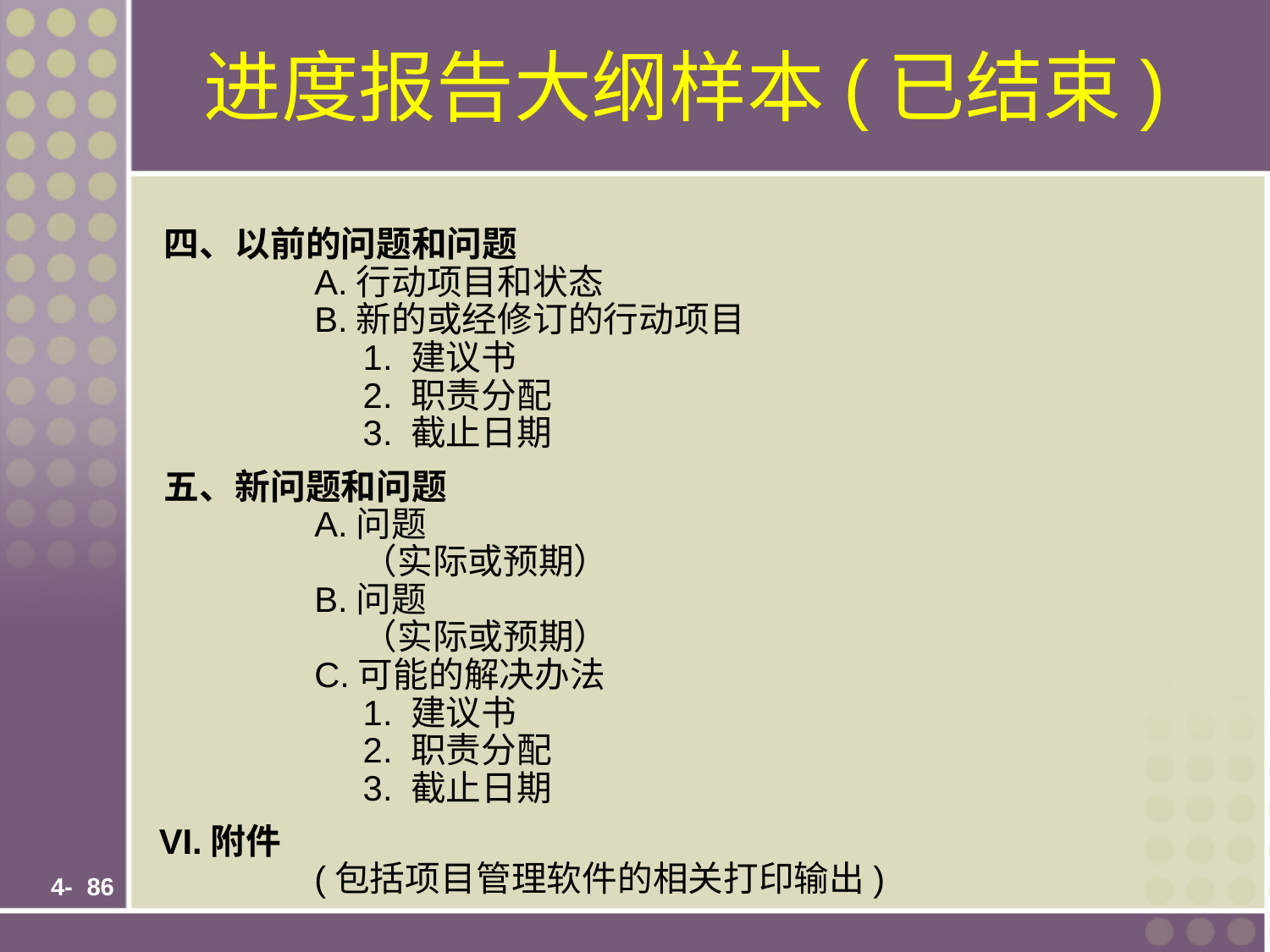

# 进度报告大纲样本(已结束)
  四、以前的问题和问题
  		A.行动项目和状态
  		B.新的或经修订的行动项目
  		     1. 建议书
  		     2. 职责分配
  		     3. 截止日期
  五、新问题和问题
  		A.问题
  		     （实际或预期）
  		B.问题
  		     （实际或预期）
  		C.可能的解决办法
  		     1. 建议书
  		     2. 职责分配
  		     3. 截止日期
  VI.附件
  		(包括项目管理软件的相关打印输出)
  4-  86